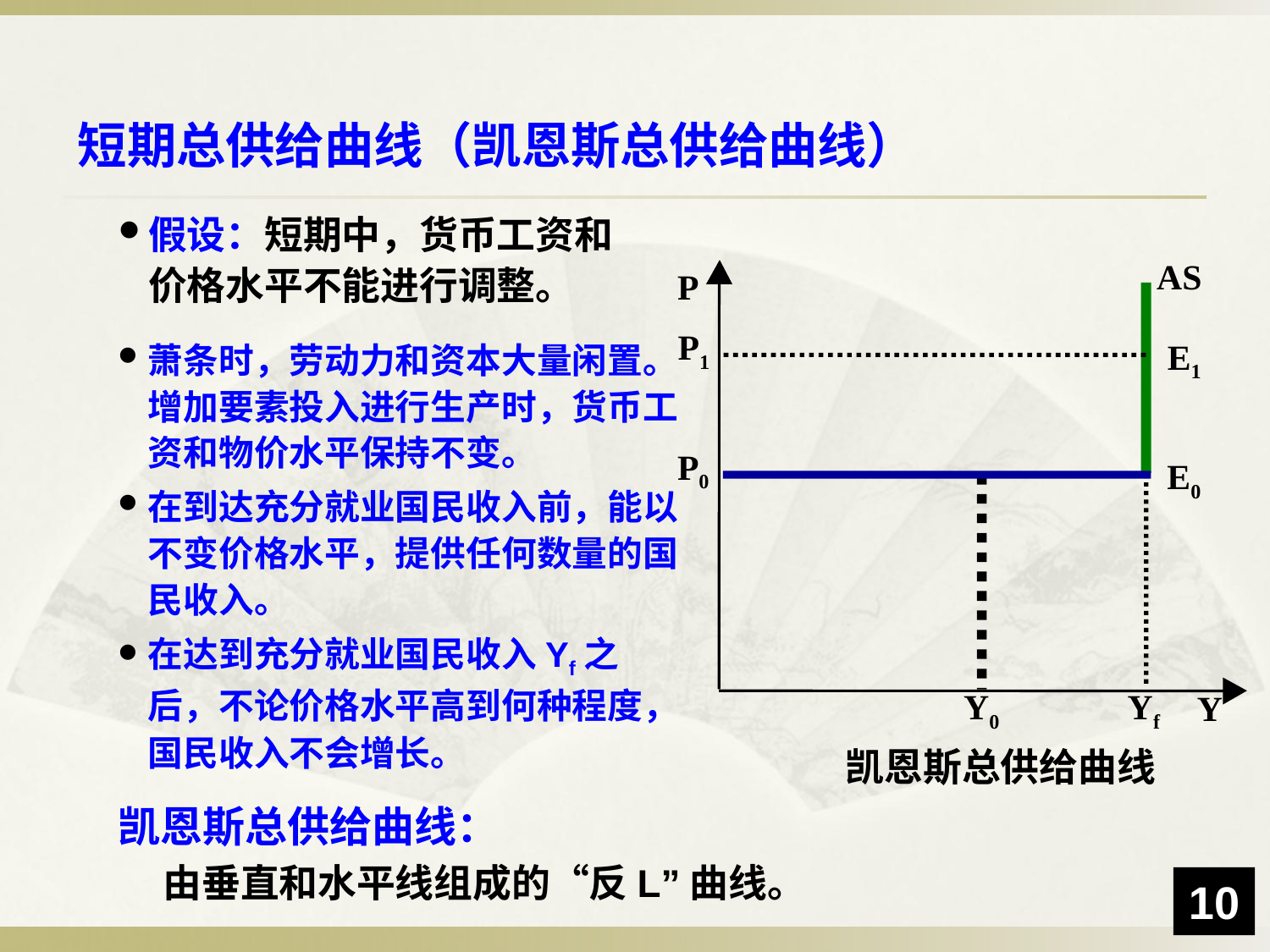

短期总供给曲线（凯恩斯总供给曲线）
假设：短期中，货币工资和价格水平不能进行调整。
AS

P

P1
E1

P0
E0

Y0
Yf
Y
凯恩斯总供给曲线
萧条时，劳动力和资本大量闲置。增加要素投入进行生产时，货币工资和物价水平保持不变。
在到达充分就业国民收入前，能以不变价格水平，提供任何数量的国民收入。
在达到充分就业国民收入Yf之后，不论价格水平高到何种程度，国民收入不会增长。
凯恩斯总供给曲线：
    由垂直和水平线组成的“反L”曲线。
10